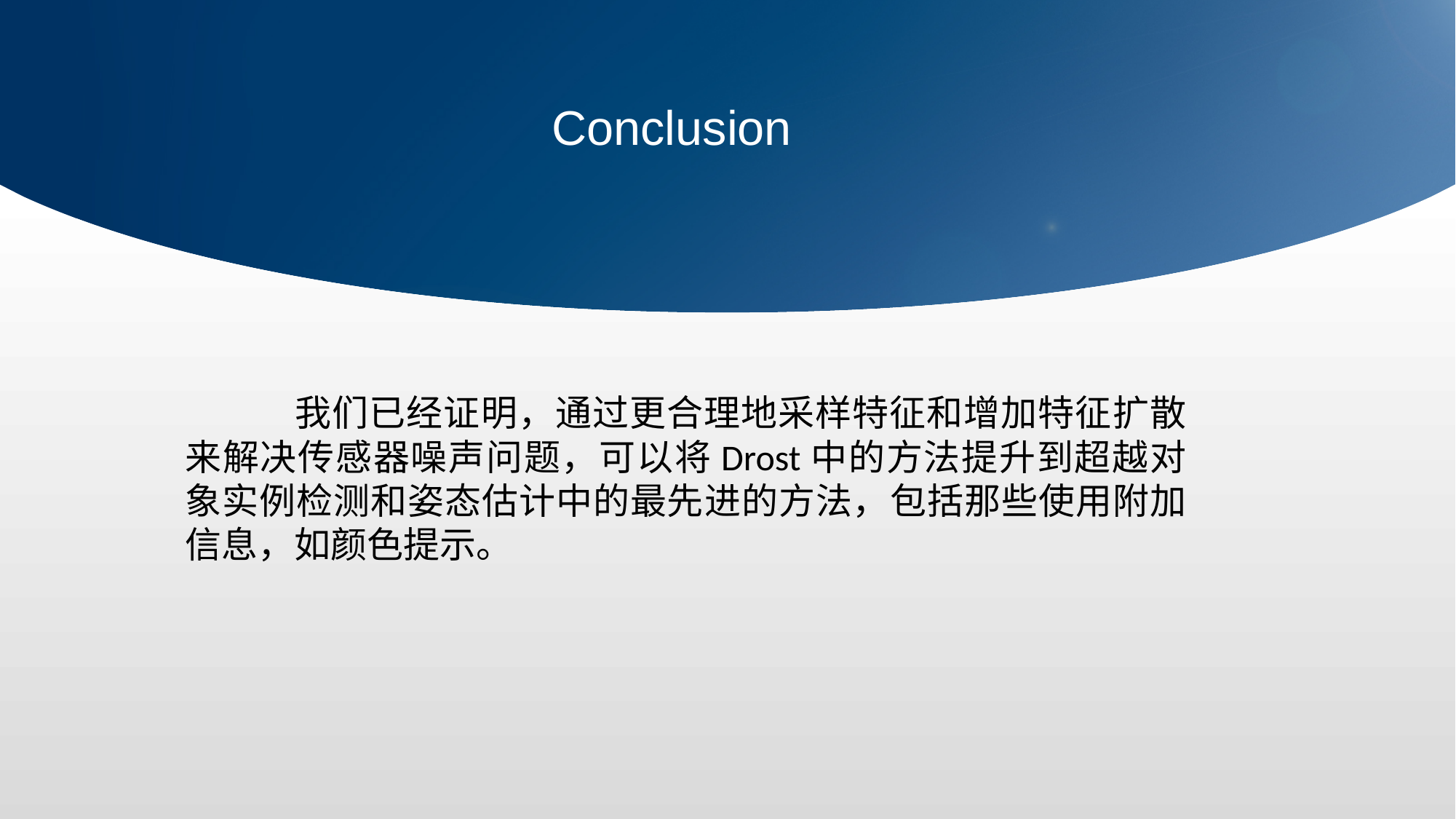

Conclusion

	我们已经证明，通过更合理地采样特征和增加特征扩散来解决传感器噪声问题，可以将Drost中的方法提升到超越对象实例检测和姿态估计中的最先进的方法，包括那些使用附加信息，如颜色提示。